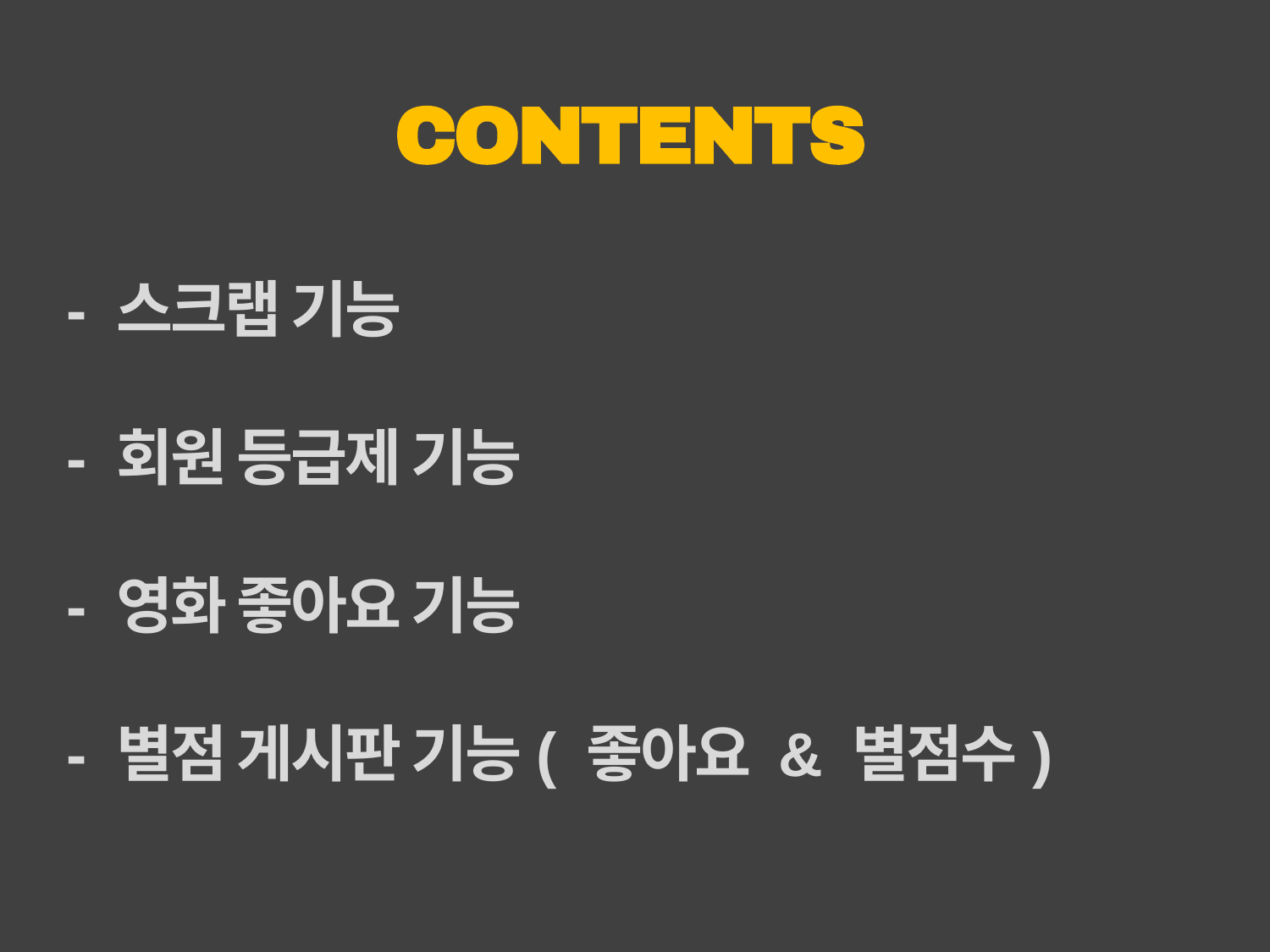

CONTENTS
- 스크랩 기능

- 회원 등급제 기능

- 영화 좋아요 기능

- 별점 게시판 기능( 좋아요 & 별점수)